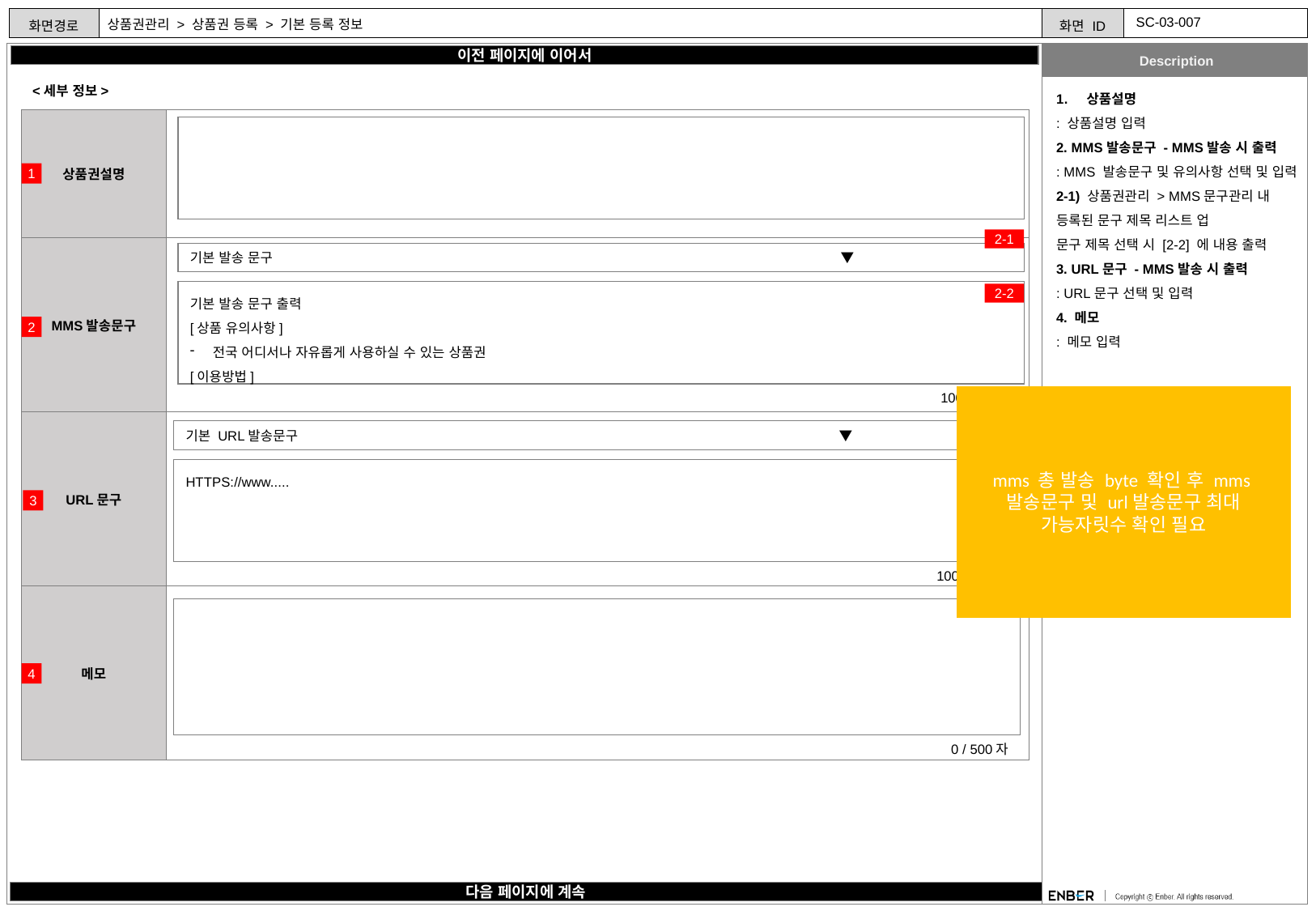

SC-03-007
# 상품권관리 > 상품권 등록 > 기본 등록 정보
이전 페이지에 이어서
<세부 정보>
상품설명
: 상품설명 입력
2. MMS발송문구 - MMS발송 시 출력
: MMS 발송문구 및 유의사항 선택 및 입력
2-1) 상품권관리 > MMS문구관리 내 등록된 문구 제목 리스트 업
문구 제목 선택 시 [2-2] 에 내용 출력
3. URL문구 - MMS발송 시 출력
: URL문구 선택 및 입력
4. 메모
: 메모 입력
| 상품권설명 |  |
| --- | --- |
| MMS발송문구 |  |
| URL문구 |  |
| 메모 |  |

1
2-1
기본 발송 문구                                                                                                                                                    ▼
기본 발송 문구 출력
[상품 유의사항]
전국 어디서나 자유롭게 사용하실 수 있는 상품권
[이용방법]
2-2
2
100 / 1500자
mms 총 발송 byte 확인 후 mms발송문구 및 url발송문구 최대 가능자릿수 확인 필요
기본 URL발송문구                                                                                                                                             ▼
HTTPS://www.....
3
100 / 1500자

4
0 / 500자
다음 페이지에 계속